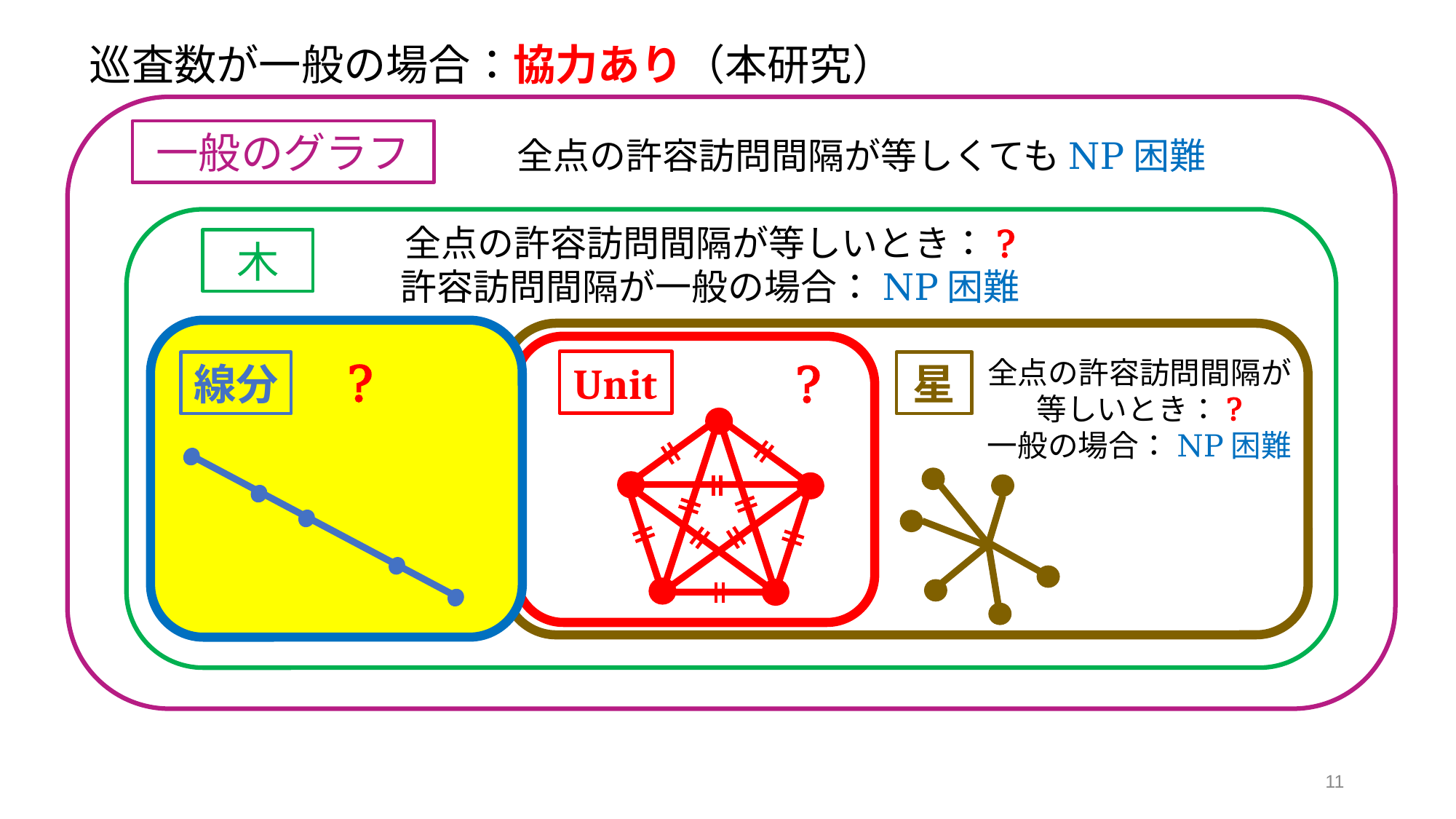

巡査数が一般の場合：協力あり（本研究）

一般のグラフ
全点の許容訪問間隔が等しくてもNP困難

木
全点の許容訪問間隔が等しいとき：?
許容訪問間隔が一般の場合：NP困難

?
?
全点の許容訪問間隔が等しいとき：?
一般の場合：NP困難
Unit
線分
星

11